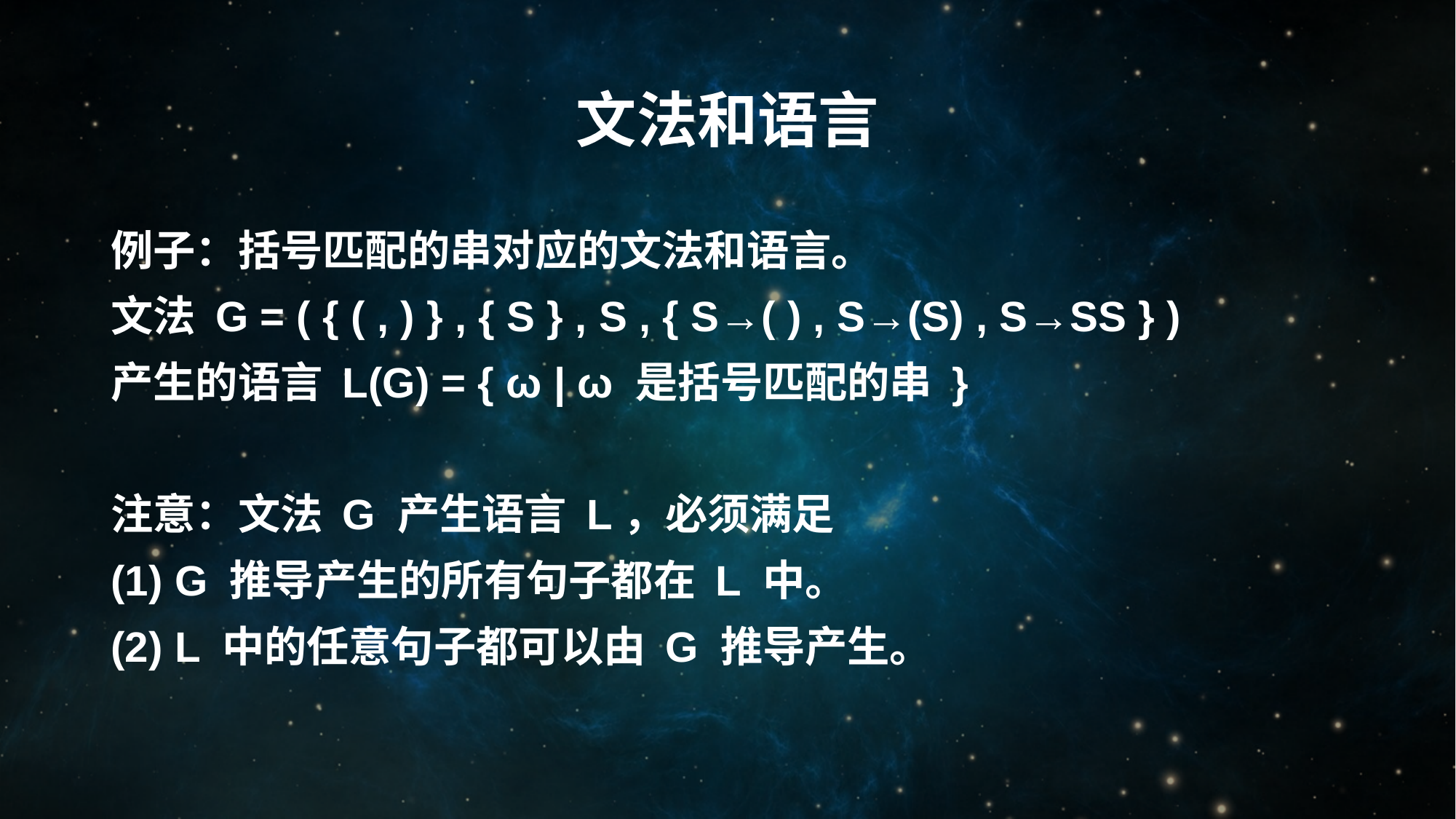

# 文法和语言
例子：括号匹配的串对应的文法和语言。
文法 G = ( { ( , ) } , { S } , S , { S→( ) , S→(S) , S→SS } )
产生的语言 L(G) = { ω | ω 是括号匹配的串 }

注意：文法 G 产生语言 L，必须满足
(1) G 推导产生的所有句子都在 L 中。
(2) L 中的任意句子都可以由 G 推导产生。